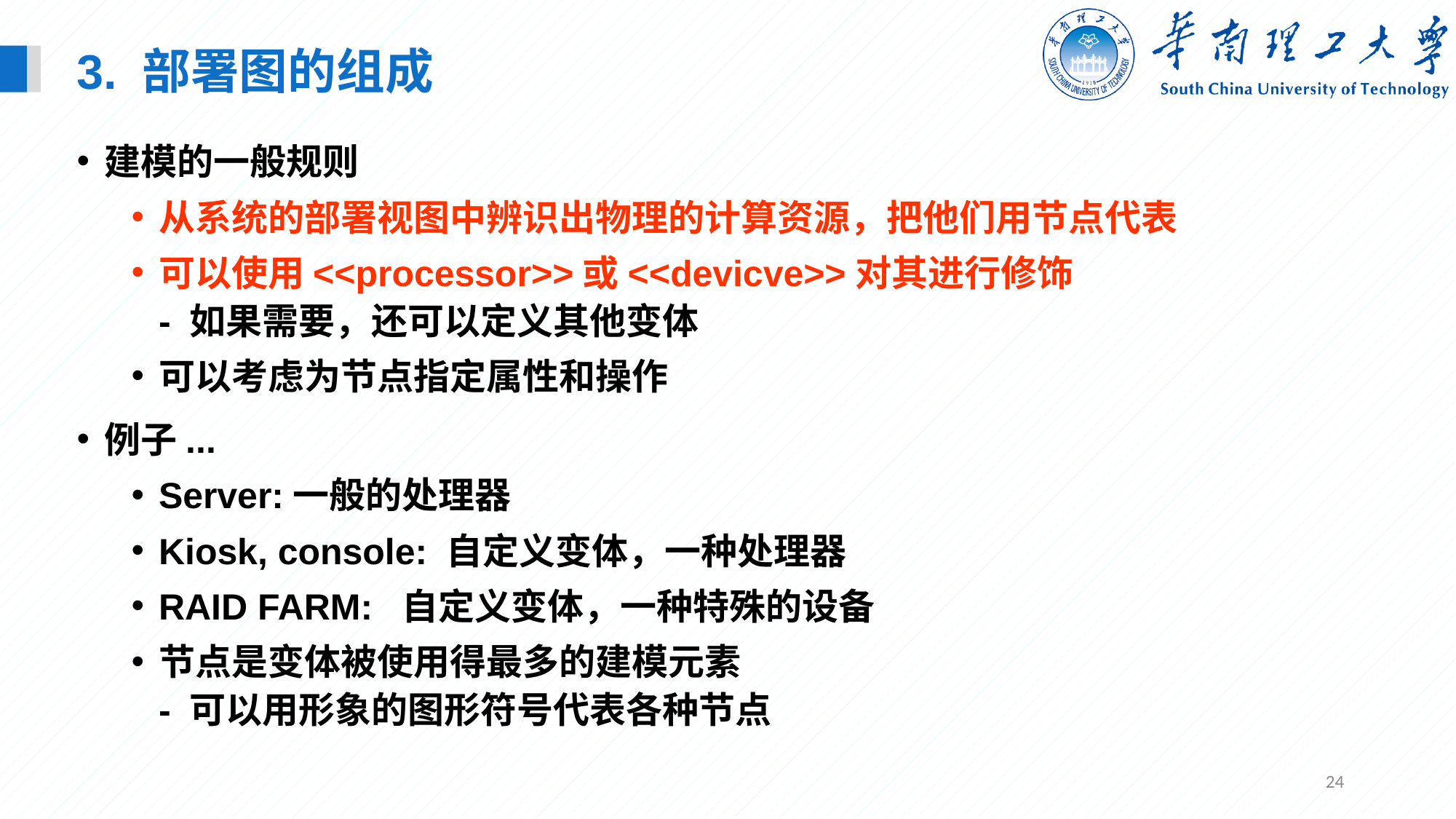

3. 部署图的组成
建模的一般规则
从系统的部署视图中辨识出物理的计算资源，把他们用节点代表
可以使用<<processor>>或<<devicve>>对其进行修饰
- 如果需要，还可以定义其他变体
可以考虑为节点指定属性和操作
例子...
Server:一般的处理器
Kiosk, console: 自定义变体，一种处理器
RAID FARM:  自定义变体，一种特殊的设备
节点是变体被使用得最多的建模元素
- 可以用形象的图形符号代表各种节点
24